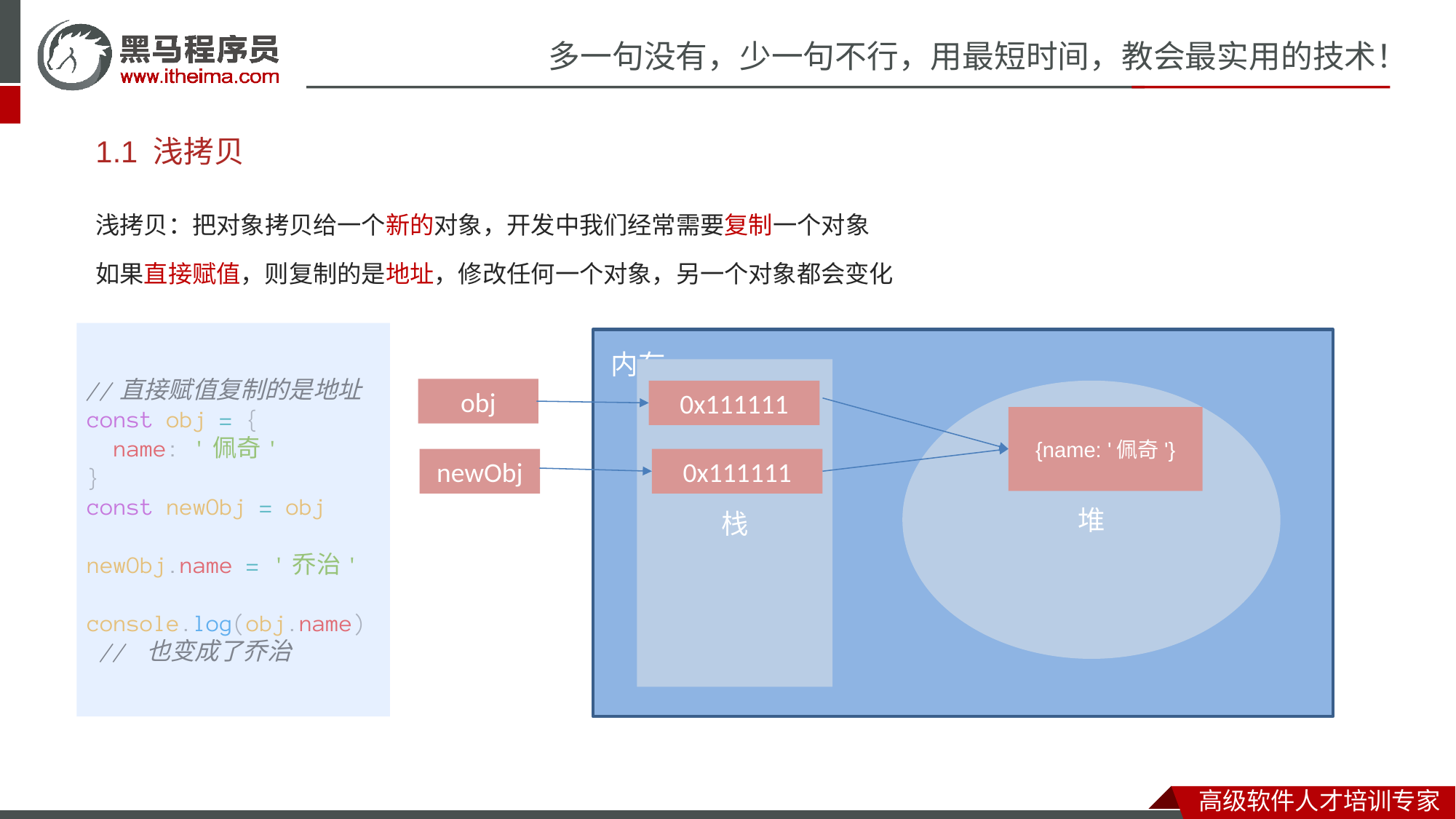

# 1.1 浅拷贝
浅拷贝：把对象拷贝给一个新的对象，开发中我们经常需要复制一个对象
如果直接赋值，则复制的是地址，修改任何一个对象，另一个对象都会变化

//直接赋值复制的是地址
const obj = {
  name: '佩奇'
}
const newObj = obj

newObj.name = '乔治'

console.log(obj.name)  // 也变成了乔治

内存
栈
obj
0x111111
堆
{name: '佩奇'}
newObj
0x111111